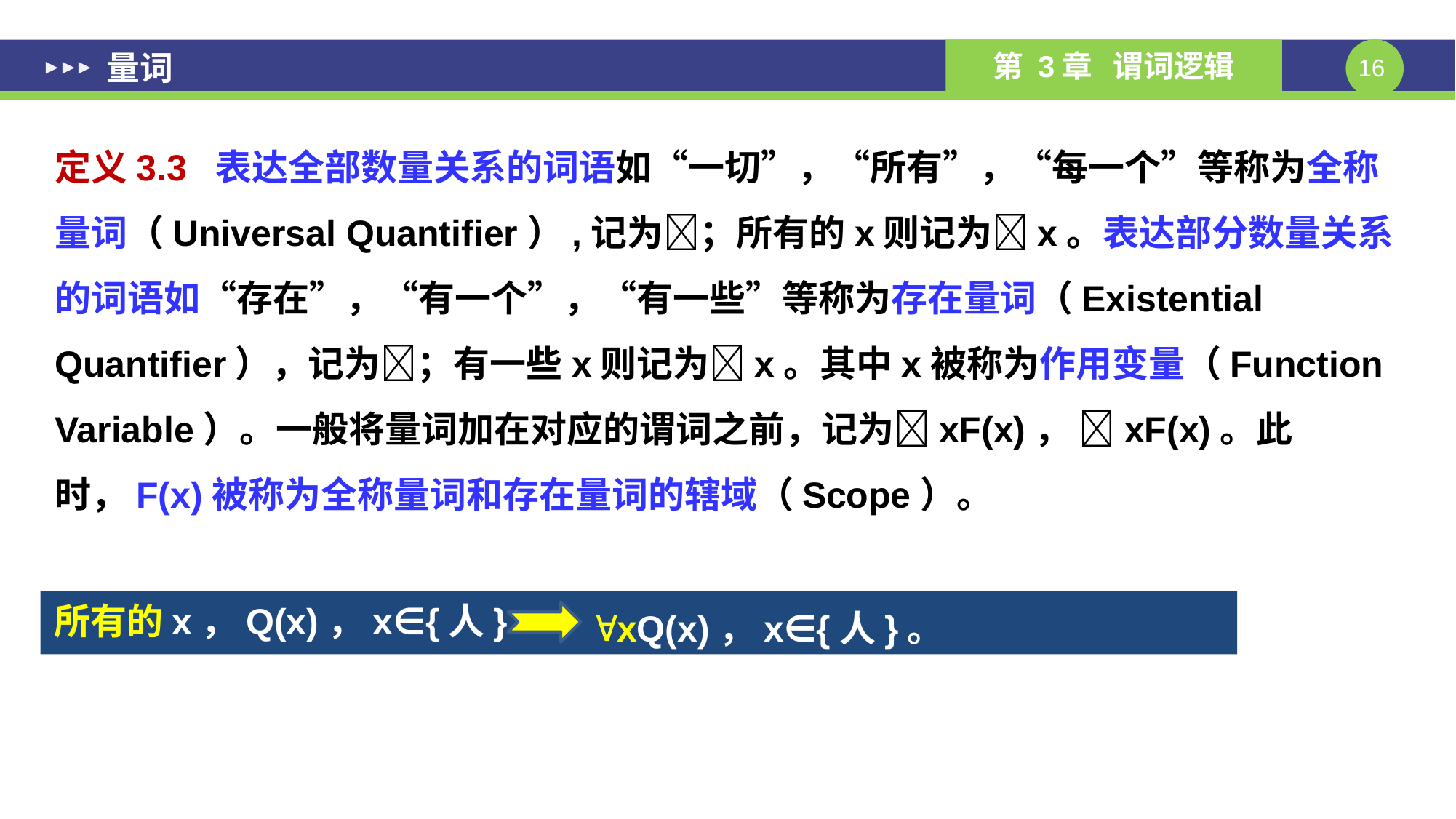

量词
定义3.3  表达全部数量关系的词语如“一切”，“所有”，“每一个”等称为全称量词（Universal Quantifier）,记为∀；所有的x则记为∀x。表达部分数量关系的词语如“存在”，“有一个”，“有一些”等称为存在量词（Existential Quantifier），记为∃；有一些x则记为∃x。其中x被称为作用变量（Function Variable）。一般将量词加在对应的谓词之前，记为∀xF(x)， ∃xF(x)。此时，F(x)被称为全称量词和存在量词的辖域（Scope）。
                                                     ∀xQ(x)，x∈{人}。
所有的x，Q(x)，x∈{人}